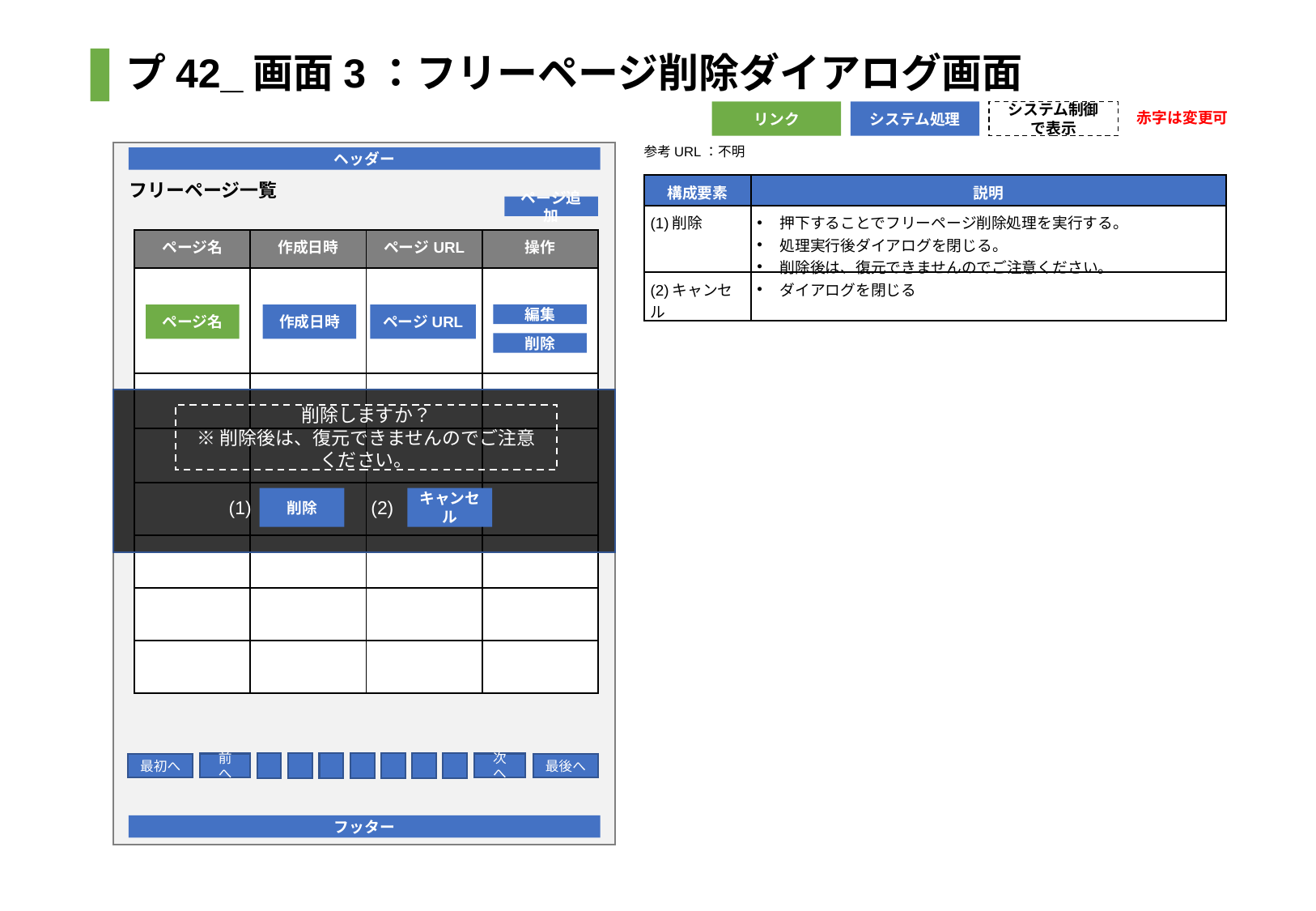

# プ42_画面3：フリーページ削除ダイアログ画面
赤字は変更可
リンク
システム処理
システム制御で表示
参考URL：不明

ヘッダー
フリーページ一覧
| 構成要素 | 説明 |
| --- | --- |
| (1)削除 | 押下することでフリーページ削除処理を実行する。 処理実行後ダイアログを閉じる。 削除後は、復元できませんのでご注意ください。 |
| (2)キャンセル | ダイアログを閉じる |
ページ追加
| ページ名 | 作成日時 | ページURL | 操作 |
| --- | --- | --- | --- |
|  |  |  |  |
|  |  |  |  |
|  |  |  |  |
|  |  |  |  |
|  |  |  |  |
|  |  |  |  |
|  |  |  |  |
編集
ページ名
作成日時
ページURL
削除

削除しますか？
※削除後は、復元できませんのでご注意ください。
削除
キャンセル
(1)
(2)

前へ
次へ
最初へ
最後へ
フッター